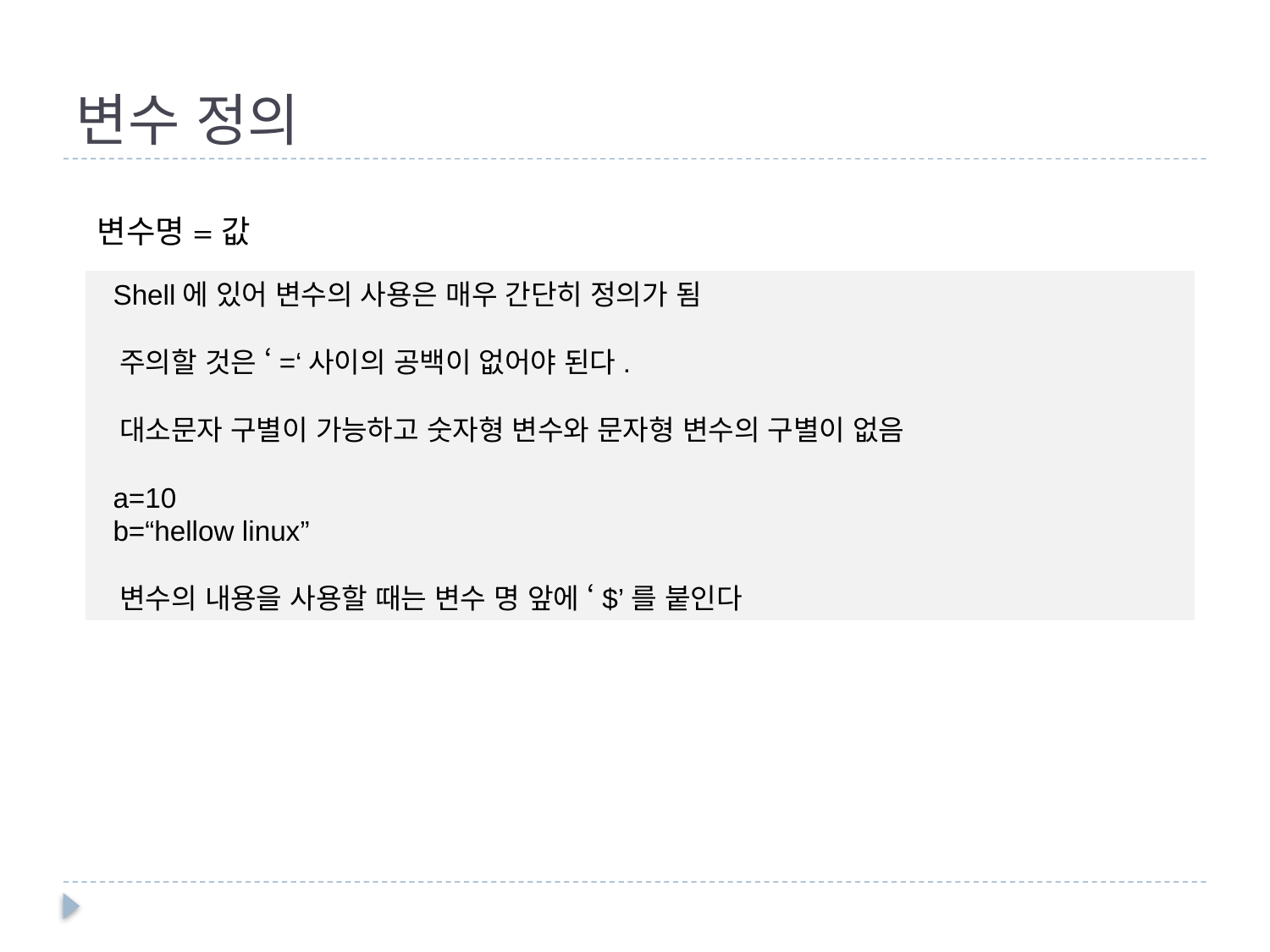

# 변수 정의
변수명=값
  Shell에 있어 변수의 사용은 매우 간단히 정의가 됨

  주의할 것은 ‘=‘사이의 공백이 없어야 된다.

  대소문자 구별이 가능하고 숫자형 변수와 문자형 변수의 구별이 없음

  a=10
  b=“hellow linux”

  변수의 내용을 사용할 때는 변수 명 앞에 ‘$’를 붙인다